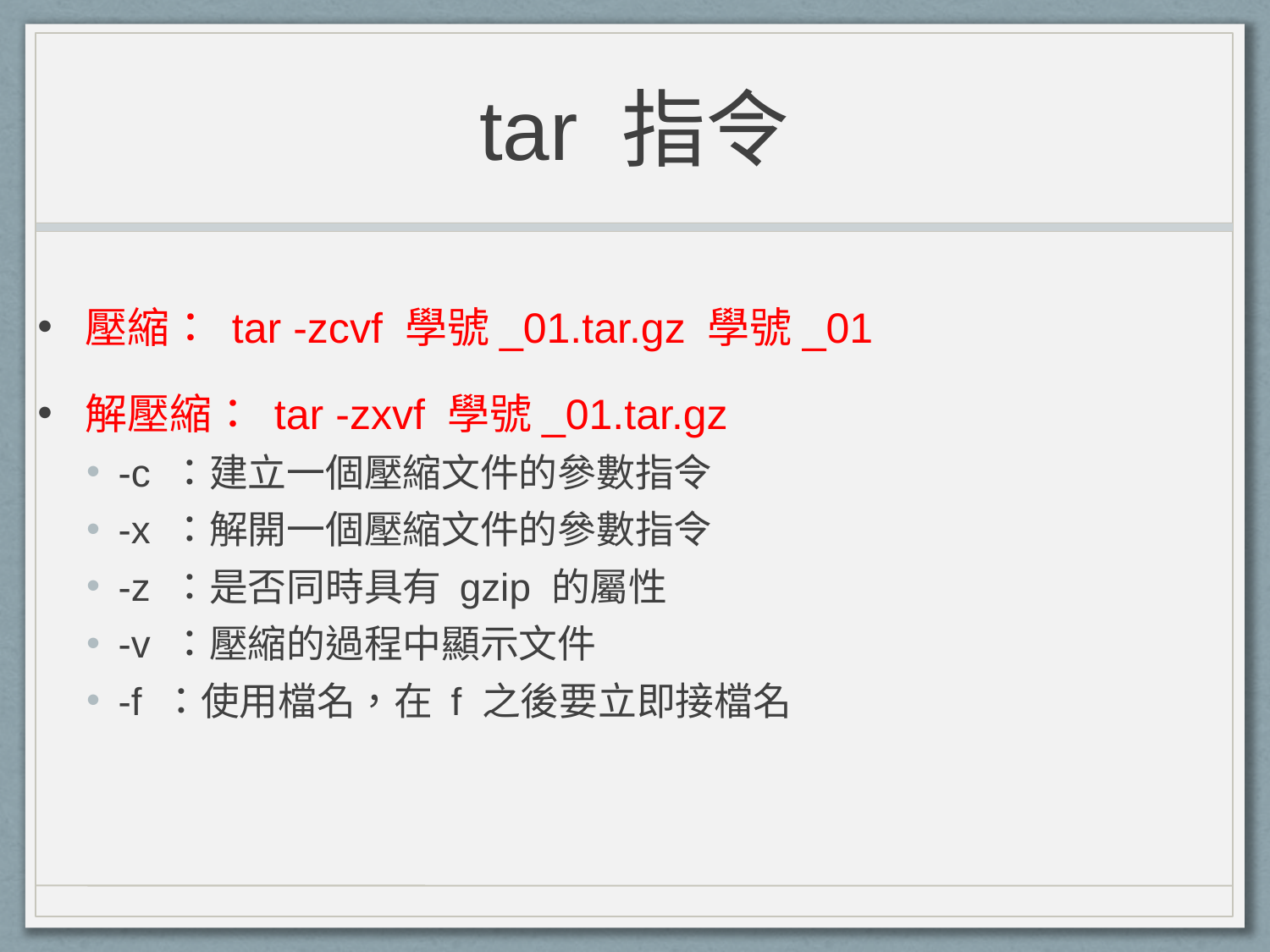

# tar 指令
壓縮： tar -zcvf 學號_01.tar.gz 學號_01
解壓縮： tar -zxvf 學號_01.tar.gz
-c ：建立一個壓縮文件的參數指令
-x ：解開一個壓縮文件的參數指令
-z ：是否同時具有 gzip 的屬性
-v ：壓縮的過程中顯示文件
-f ：使用檔名，在 f 之後要立即接檔名